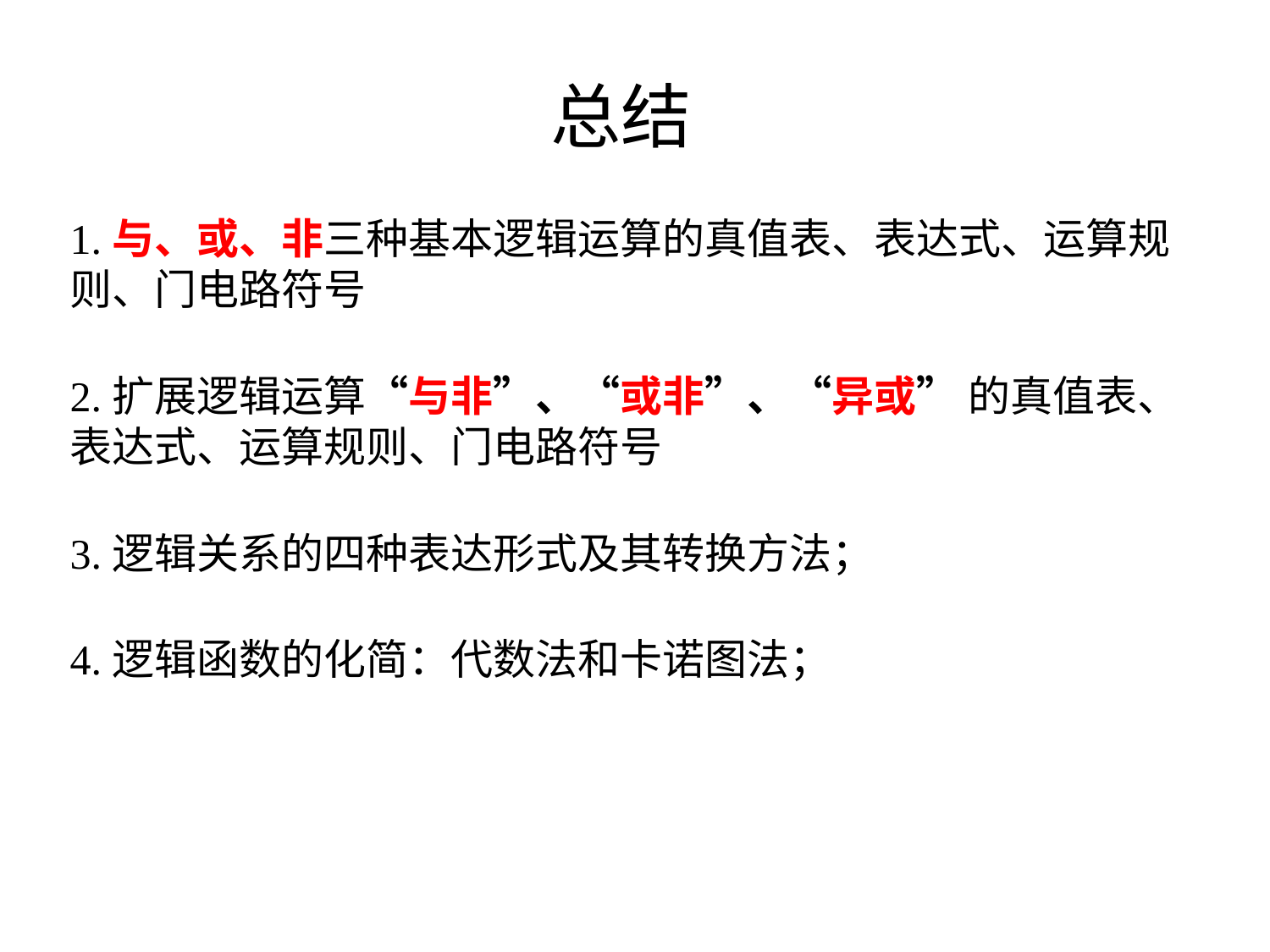

总结
1.与、或、非三种基本逻辑运算的真值表、表达式、运算规则、门电路符号
2.扩展逻辑运算“与非”、“或非”、“异或” 的真值表、表达式、运算规则、门电路符号
3.逻辑关系的四种表达形式及其转换方法；
4.逻辑函数的化简：代数法和卡诺图法；